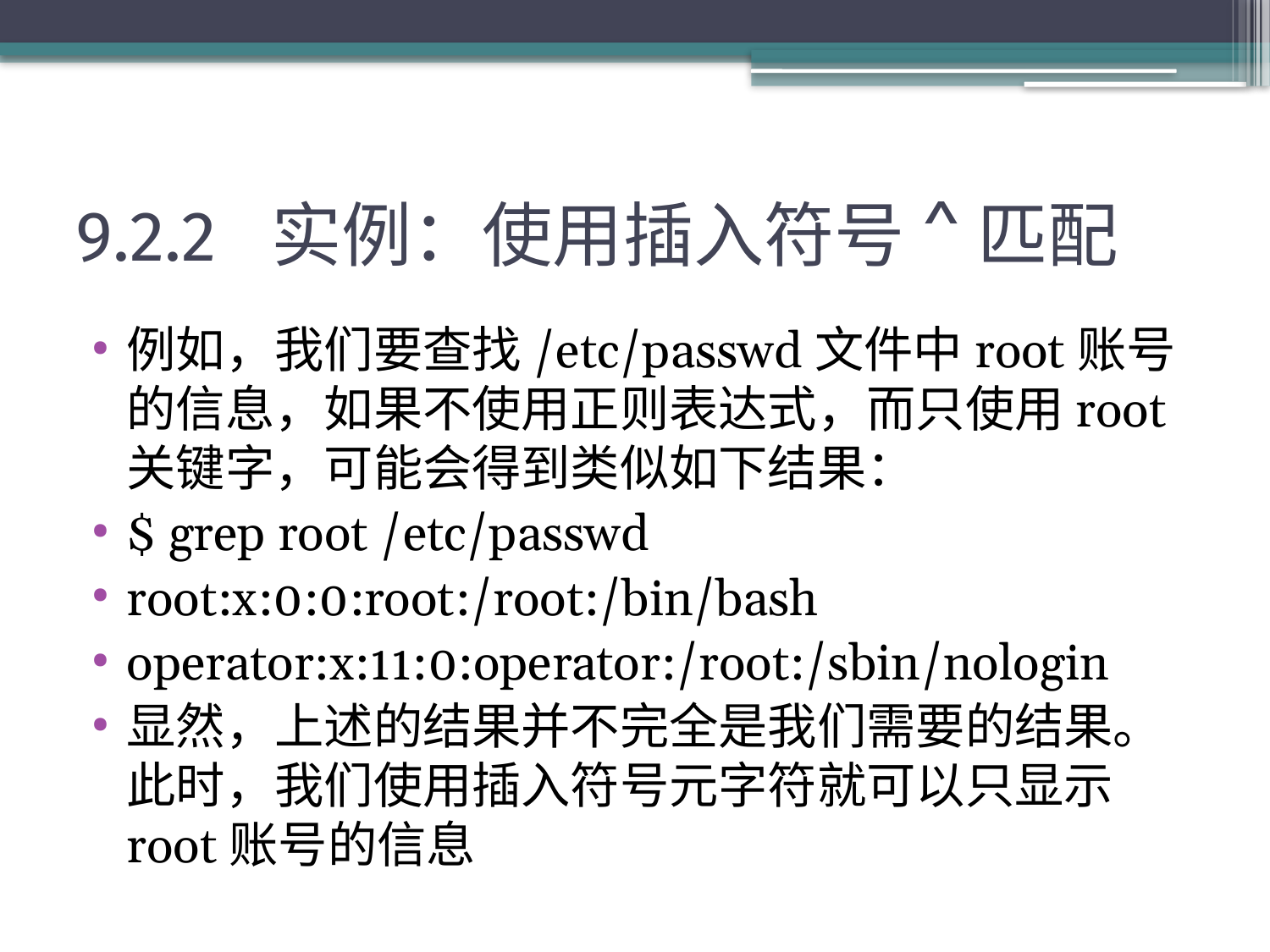

# 9.2.2  实例：使用插入符号^匹配
例如，我们要查找/etc/passwd文件中root账号的信息，如果不使用正则表达式，而只使用root关键字，可能会得到类似如下结果：
$ grep root /etc/passwd
root:x:0:0:root:/root:/bin/bash
operator:x:11:0:operator:/root:/sbin/nologin
显然，上述的结果并不完全是我们需要的结果。此时，我们使用插入符号元字符就可以只显示root账号的信息